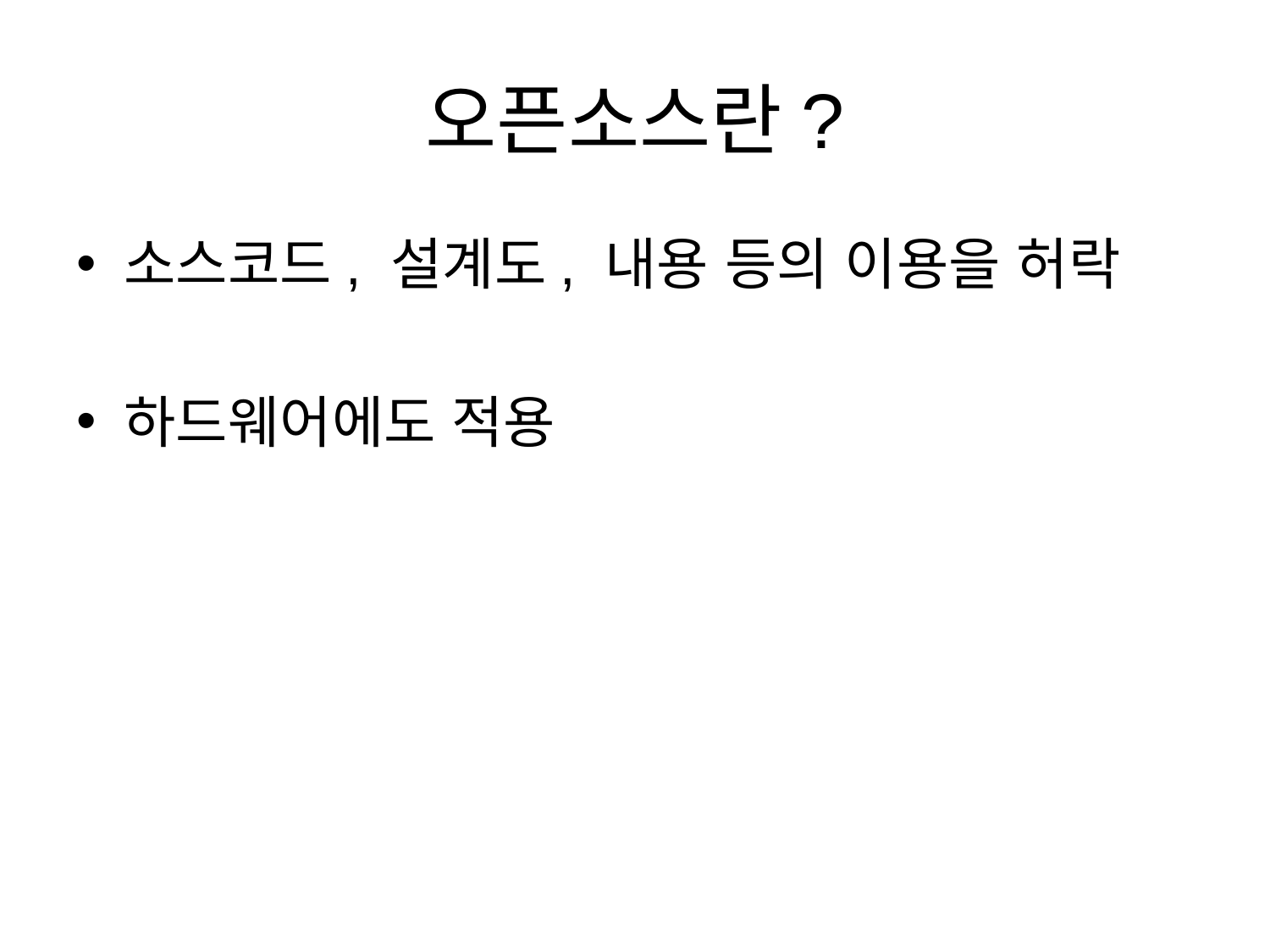

# 오픈소스란?
소스코드, 설계도, 내용 등의 이용을 허락

하드웨어에도 적용